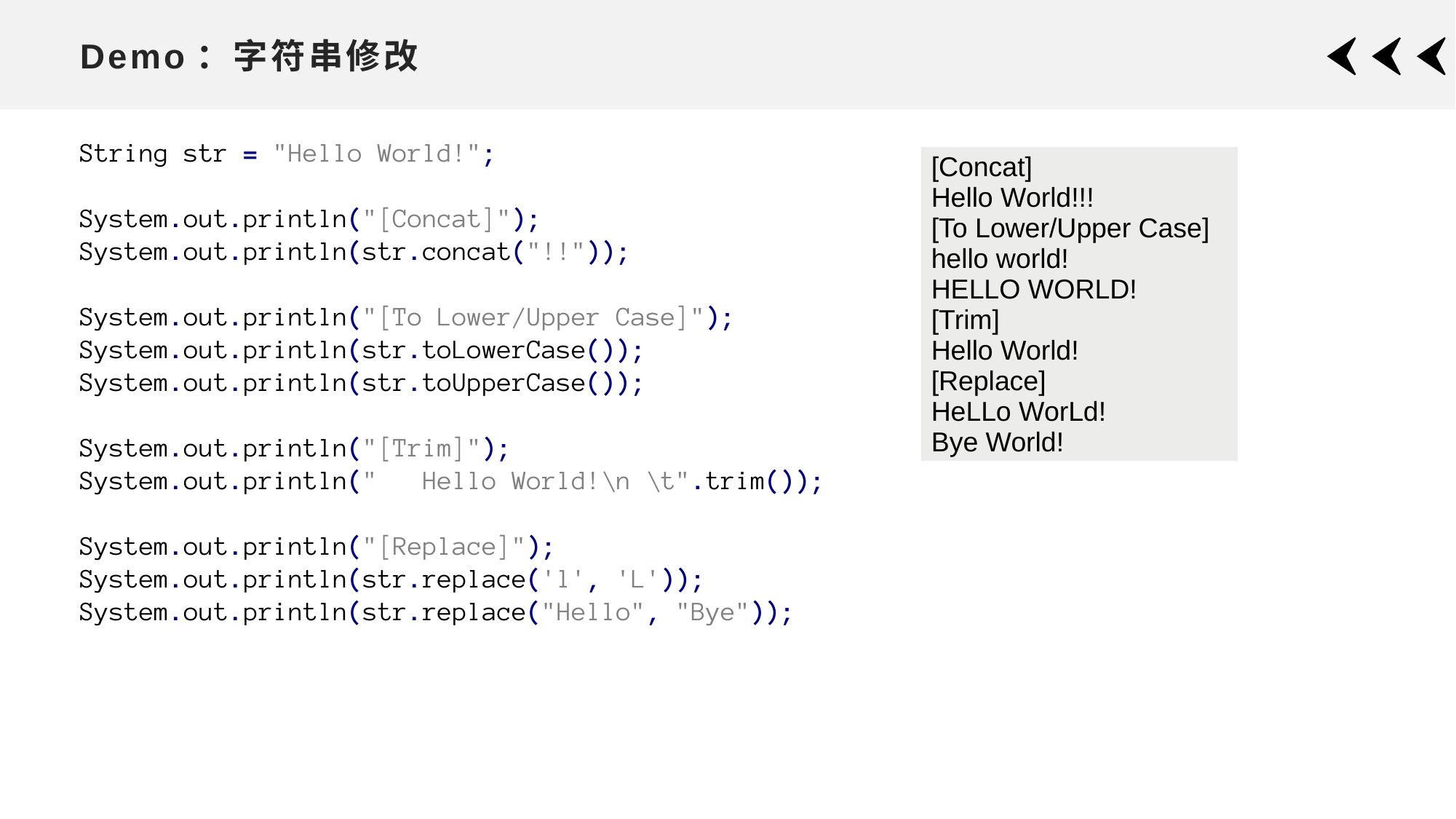

# Demo：字符串修改
String str = "Hello World!";

System.out.println("[Concat]");
System.out.println(str.concat("!!"));

System.out.println("[To Lower/Upper Case]");
System.out.println(str.toLowerCase());
System.out.println(str.toUpperCase());

System.out.println("[Trim]");
System.out.println("   Hello World!\n \t".trim());

System.out.println("[Replace]");
System.out.println(str.replace('l', 'L'));
System.out.println(str.replace("Hello", "Bye"));
| [Concat] Hello World!!! [To Lower/Upper Case] hello world! HELLO WORLD! [Trim] Hello World! [Replace] HeLLo WorLd! Bye World! |
| --- |